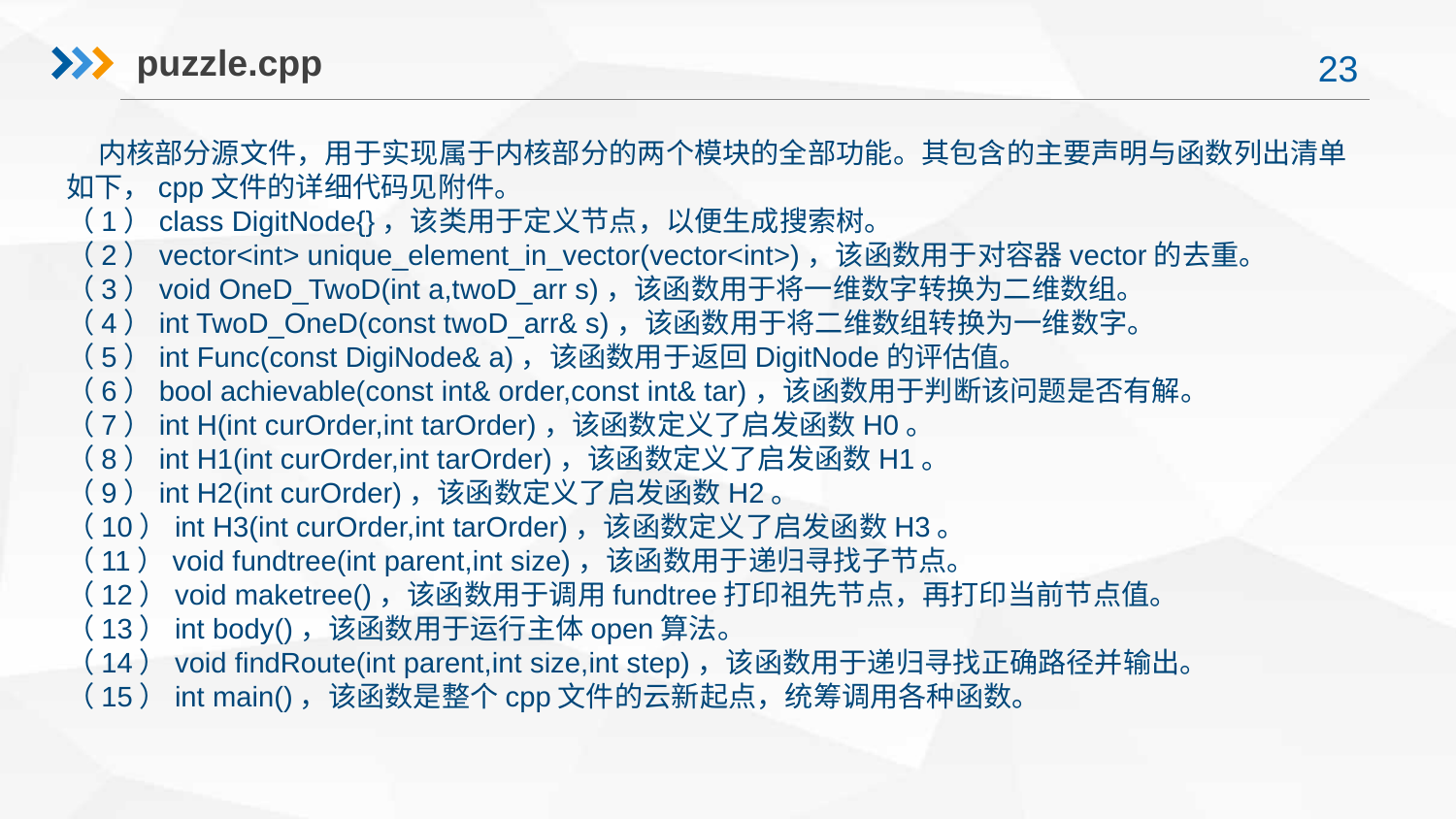

puzzle.cpp
    内核部分源文件，用于实现属于内核部分的两个模块的全部功能。其包含的主要声明与函数列出清单如下，cpp文件的详细代码见附件。
（1）class DigitNode{}，该类用于定义节点，以便生成搜索树。
（2）vector<int> unique_element_in_vector(vector<int>)，该函数用于对容器vector的去重。
（3）void OneD_TwoD(int a,twoD_arr s)，该函数用于将一维数字转换为二维数组。
（4）int TwoD_OneD(const twoD_arr& s)，该函数用于将二维数组转换为一维数字。
（5）int Func(const DigiNode& a)，该函数用于返回DigitNode的评估值。
（6）bool achievable(const int& order,const int& tar)，该函数用于判断该问题是否有解。
（7）int H(int curOrder,int tarOrder)，该函数定义了启发函数H0。
（8）int H1(int curOrder,int tarOrder)，该函数定义了启发函数H1。
（9）int H2(int curOrder)，该函数定义了启发函数H2。
（10）int H3(int curOrder,int tarOrder)，该函数定义了启发函数H3。
（11）void fundtree(int parent,int size)，该函数用于递归寻找子节点。
（12）void maketree()，该函数用于调用fundtree打印祖先节点，再打印当前节点值。
（13）int body()，该函数用于运行主体open算法。
（14）void findRoute(int parent,int size,int step)，该函数用于递归寻找正确路径并输出。
（15）int main()，该函数是整个cpp文件的云新起点，统筹调用各种函数。